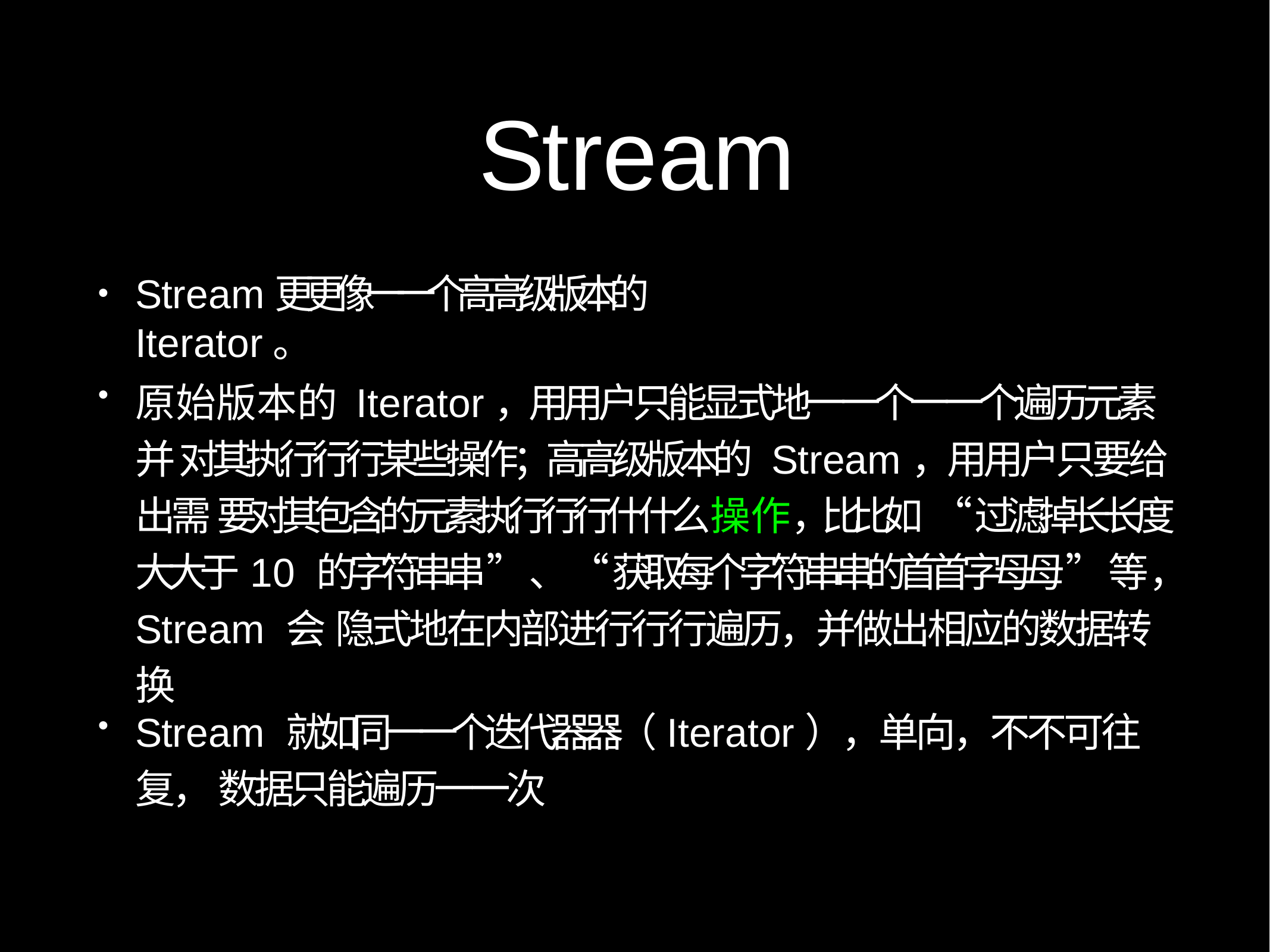

# Stream
原始版本的 Iterator，⽤用户只能显式地⼀一个⼀一个遍历元素并 对其执⾏行行某些操作；⾼高级版本的 Stream，⽤用户只要给出需 要对其包含的元素执⾏行行什什么操作，⽐比如 “过滤掉⻓长度⼤大于 10 的字符串串”、“获取每个字符串串的⾸首字⺟母”等，Stream 会 隐式地在内部进⾏行行遍历，并做出相应的数据转换
Stream更更像⼀一个⾼高级版本的 Iterator。
•
•
Stream 就如同⼀一个迭代器器（Iterator），单向，不不可往复， 数据只能遍历⼀一次
•